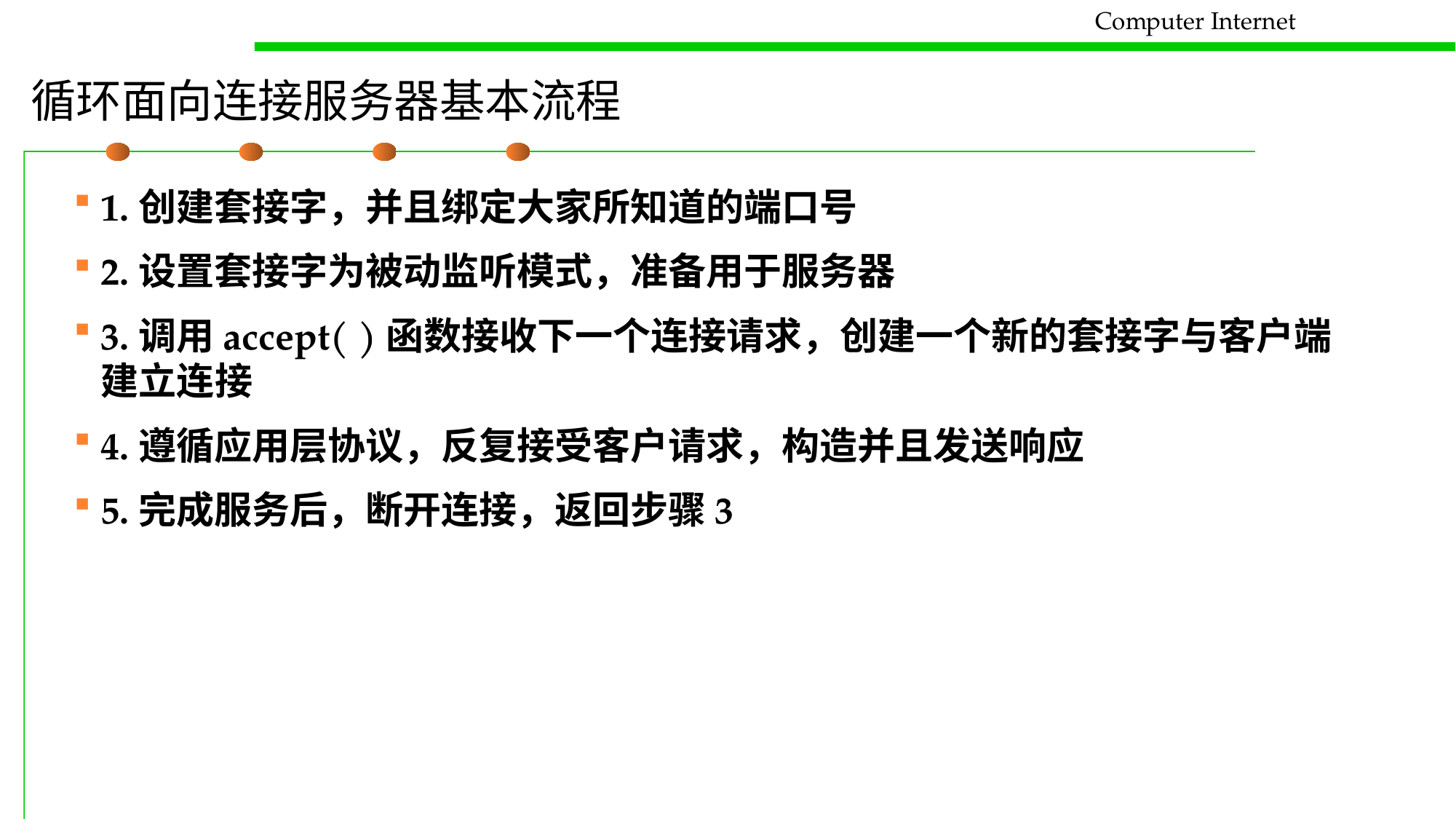

# 循环面向连接服务器基本流程
1.创建套接字，并且绑定大家所知道的端口号
2.设置套接字为被动监听模式，准备用于服务器
3.调用accept( )函数接收下一个连接请求，创建一个新的套接字与客户端建立连接
4.遵循应用层协议，反复接受客户请求，构造并且发送响应
5.完成服务后，断开连接，返回步骤3